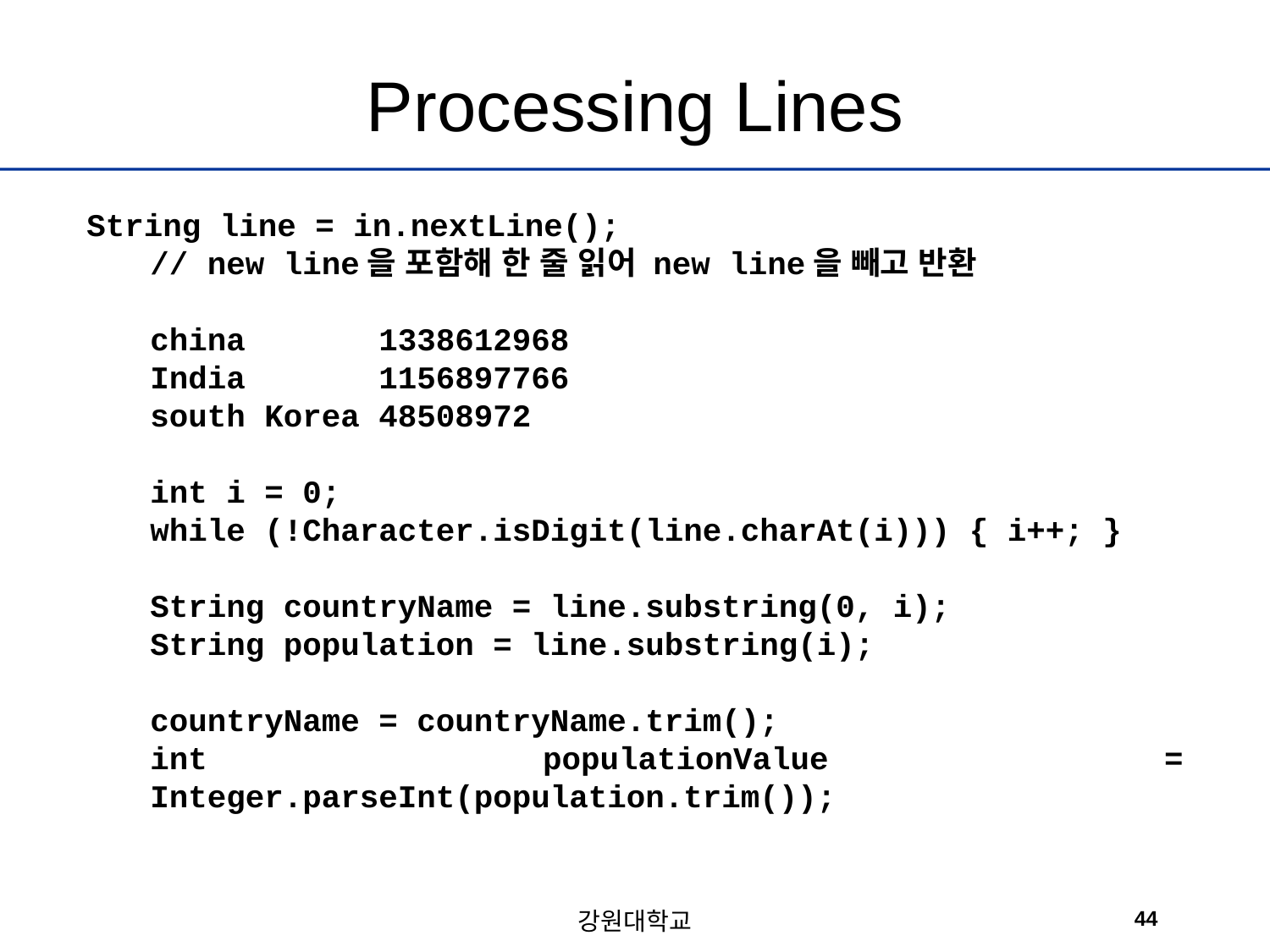

# Processing Lines

String line = in.nextLine();
// new line을 포함해 한 줄 읽어 new line을 빼고 반환

china       1338612968
India       1156897766
south Korea 48508972

int i = 0;
while (!Character.isDigit(line.charAt(i))) { i++; }

String countryName = line.substring(0, i);
String population = line.substring(i);

countryName = countryName.trim();
int populationValue = Integer.parseInt(population.trim());
강원대학교